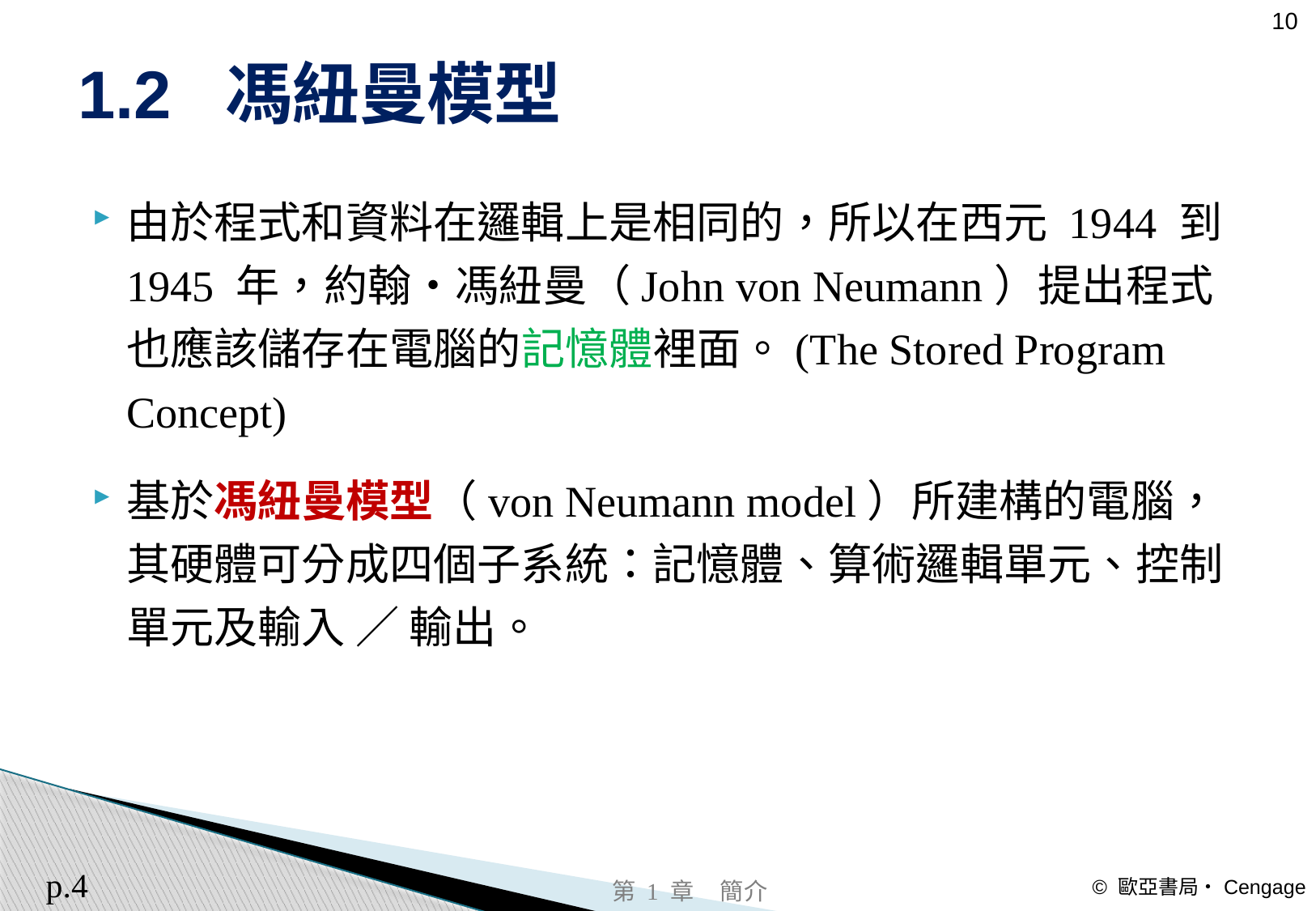

# 1.2  馮紐曼模型
由於程式和資料在邏輯上是相同的，所以在西元 1944 到 1945 年，約翰‧馮紐曼（John von Neumann）提出程式也應該儲存在電腦的記憶體裡面。(The Stored Program Concept)
基於馮紐曼模型（von Neumann model）所建構的電腦，其硬體可分成四個子系統：記憶體、算術邏輯單元、控制單元及輸入 ∕ 輸出。
    p.4